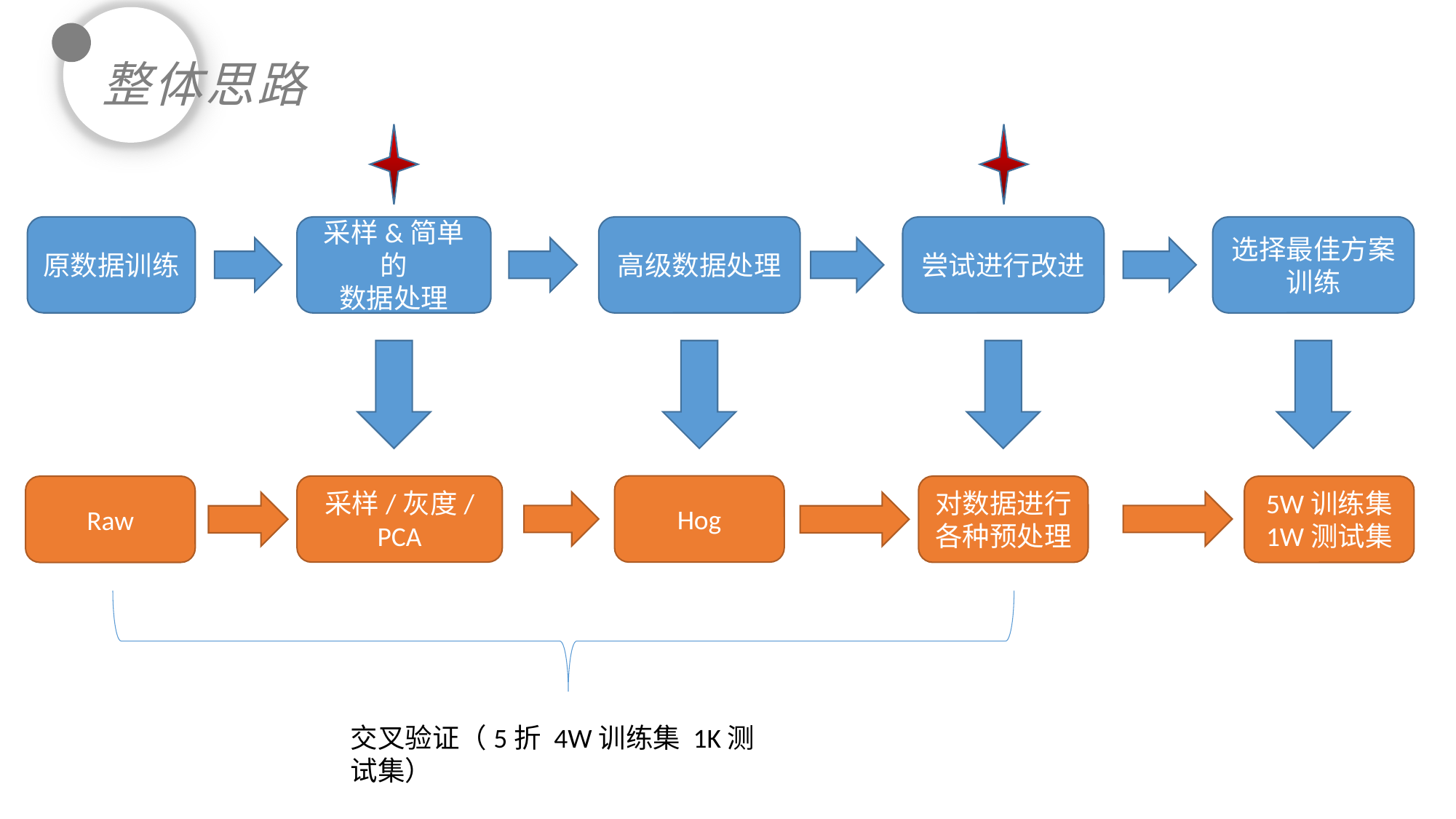

整体思路

采样&简单的
数据处理
高级数据处理
尝试进行改进
选择最佳方案训练
原数据训练

Hog
采样/灰度/PCA
对数据进行各种预处理
Raw
5W训练集
1W测试集

交叉验证（5折 4W训练集 1K测试集）
3